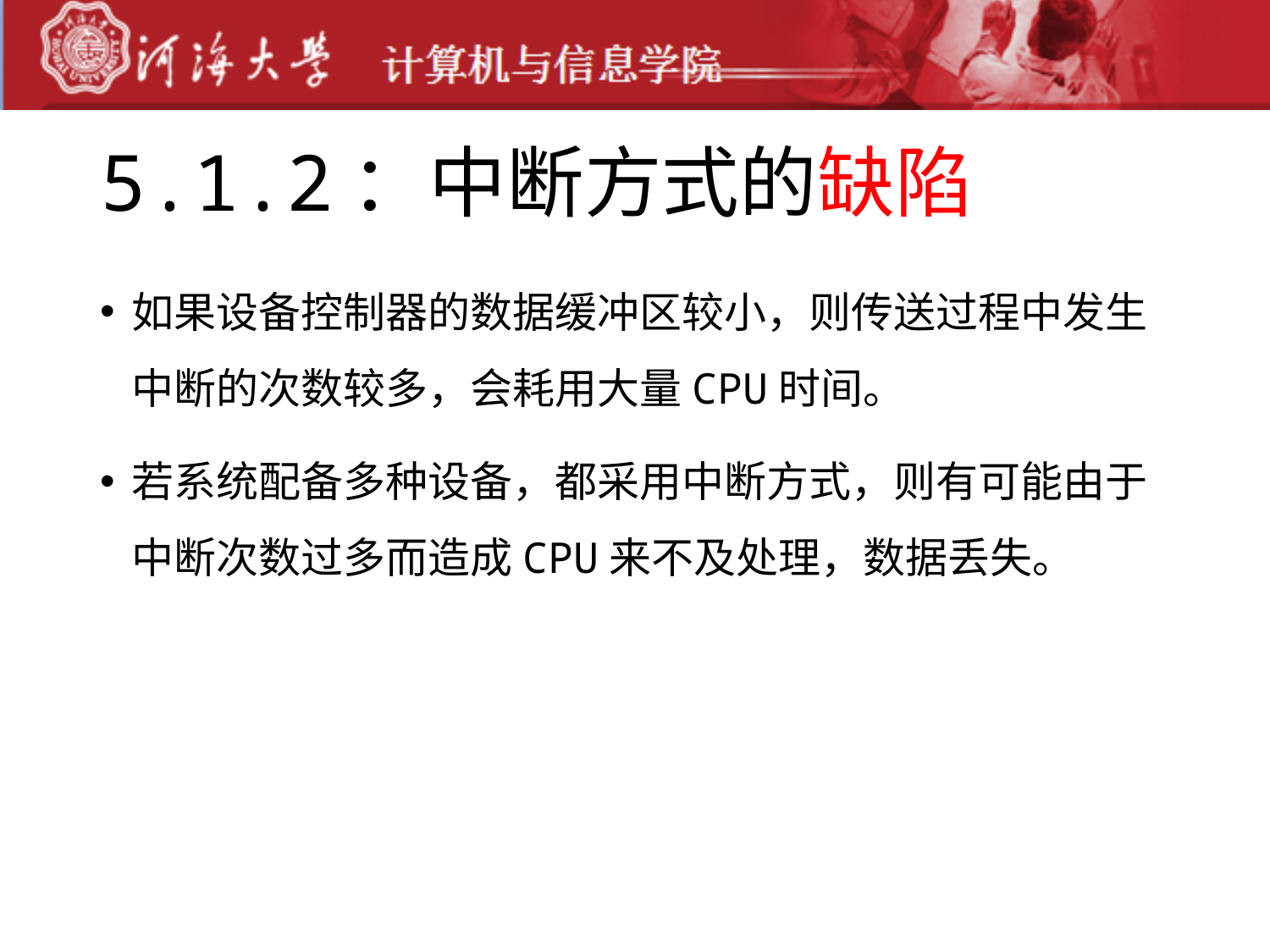

# 5.1.2：中断方式的缺陷
如果设备控制器的数据缓冲区较小，则传送过程中发生中断的次数较多，会耗用大量CPU时间。
若系统配备多种设备，都采用中断方式，则有可能由于中断次数过多而造成CPU来不及处理，数据丢失。